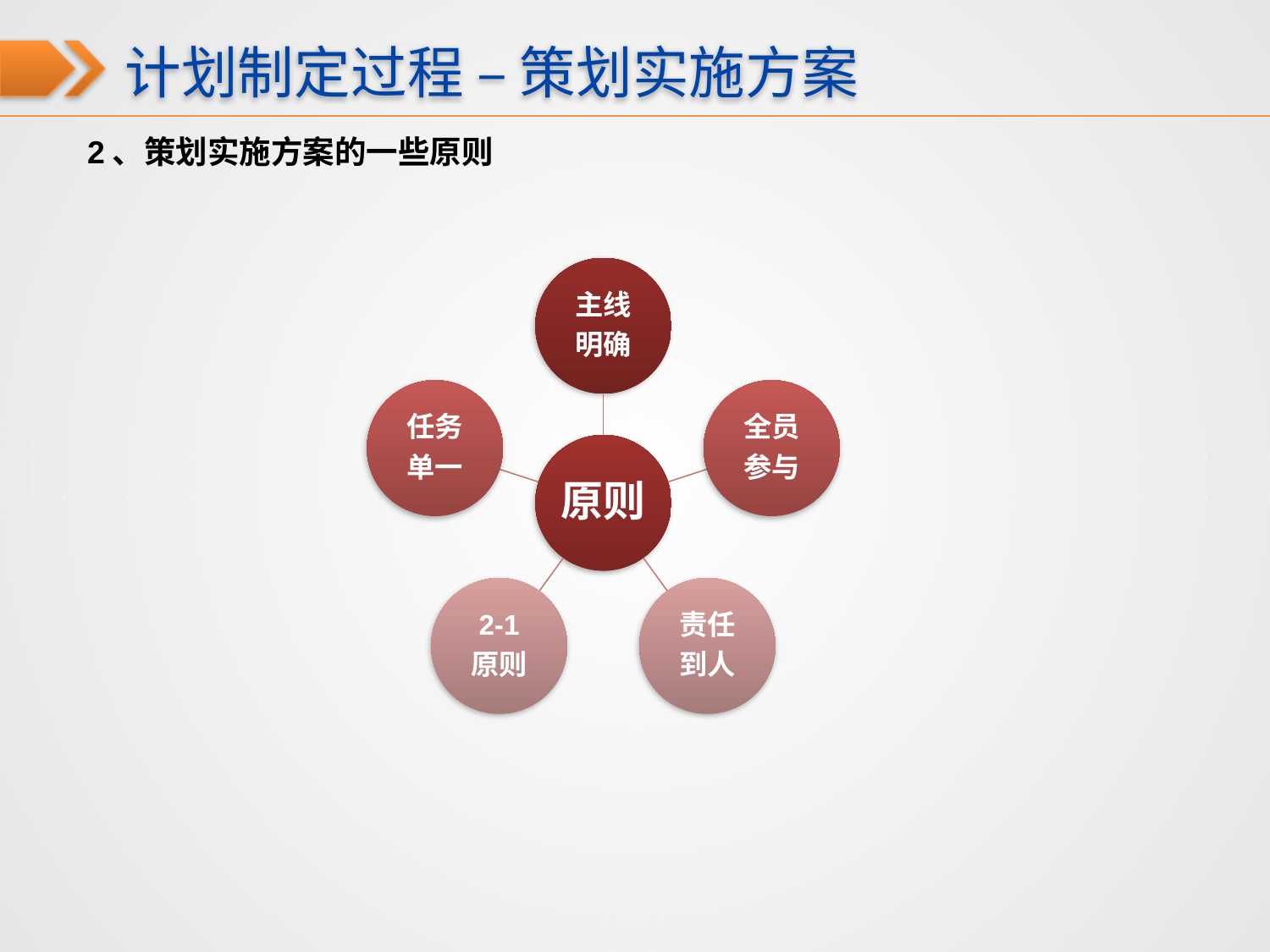

计划制定过程 – 策划实施方案

2、策划实施方案的一些原则
原则

主线
明确

全员
参与

责任
到人

2-1
原则

任务
单一